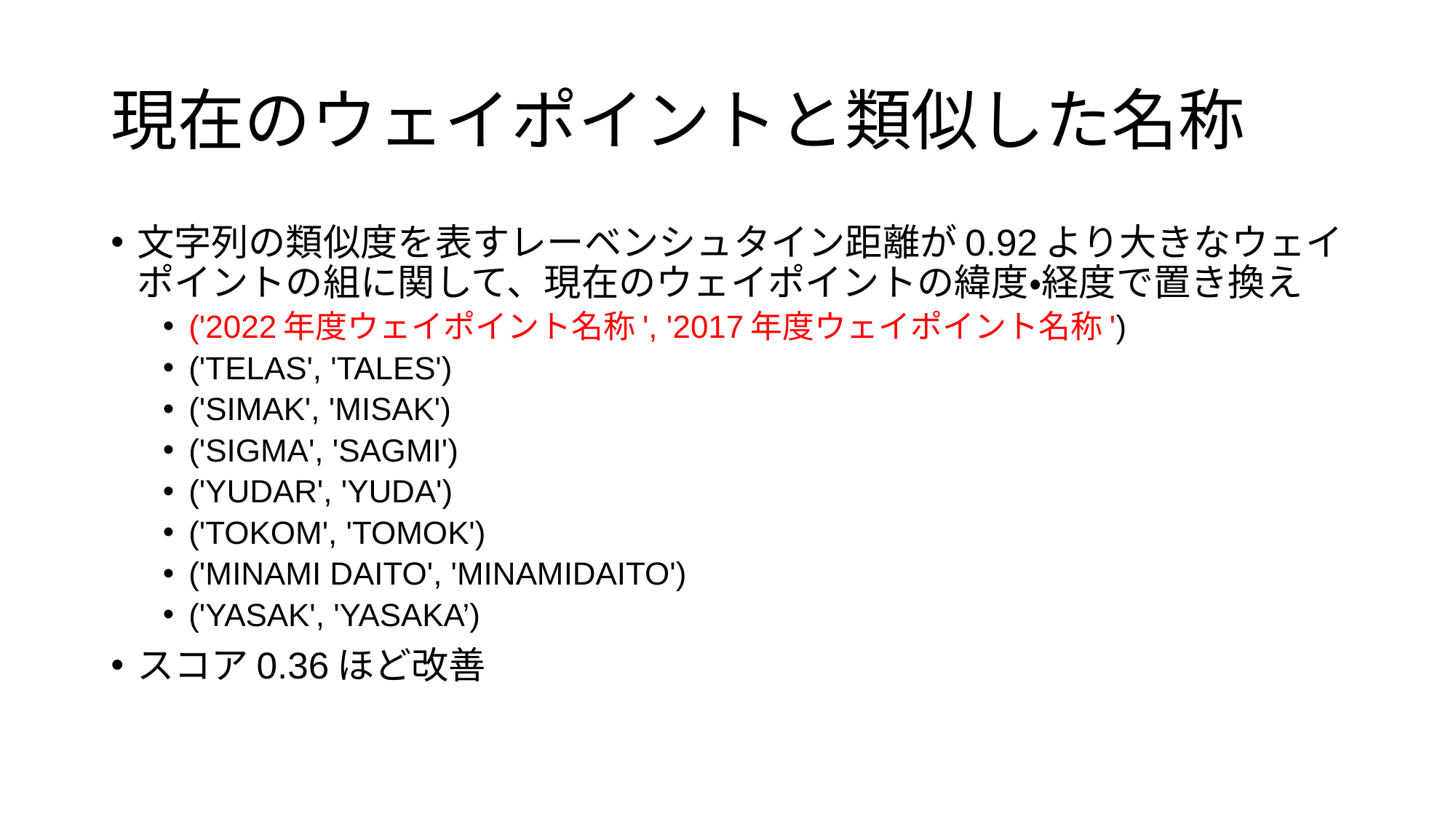

# 現在のウェイポイントと類似した名称
文字列の類似度を表すレーベンシュタイン距離が0.92より大きなウェイポイントの組に関して、現在のウェイポイントの緯度・経度で置き換え
('2022年度ウェイポイント名称', '2017年度ウェイポイント名称')
('TELAS', 'TALES')
('SIMAK', 'MISAK')
('SIGMA', 'SAGMI')
('YUDAR', 'YUDA')
('TOKOM', 'TOMOK')
('MINAMI DAITO', 'MINAMIDAITO')
('YASAK', 'YASAKA’)
スコア0.36ほど改善